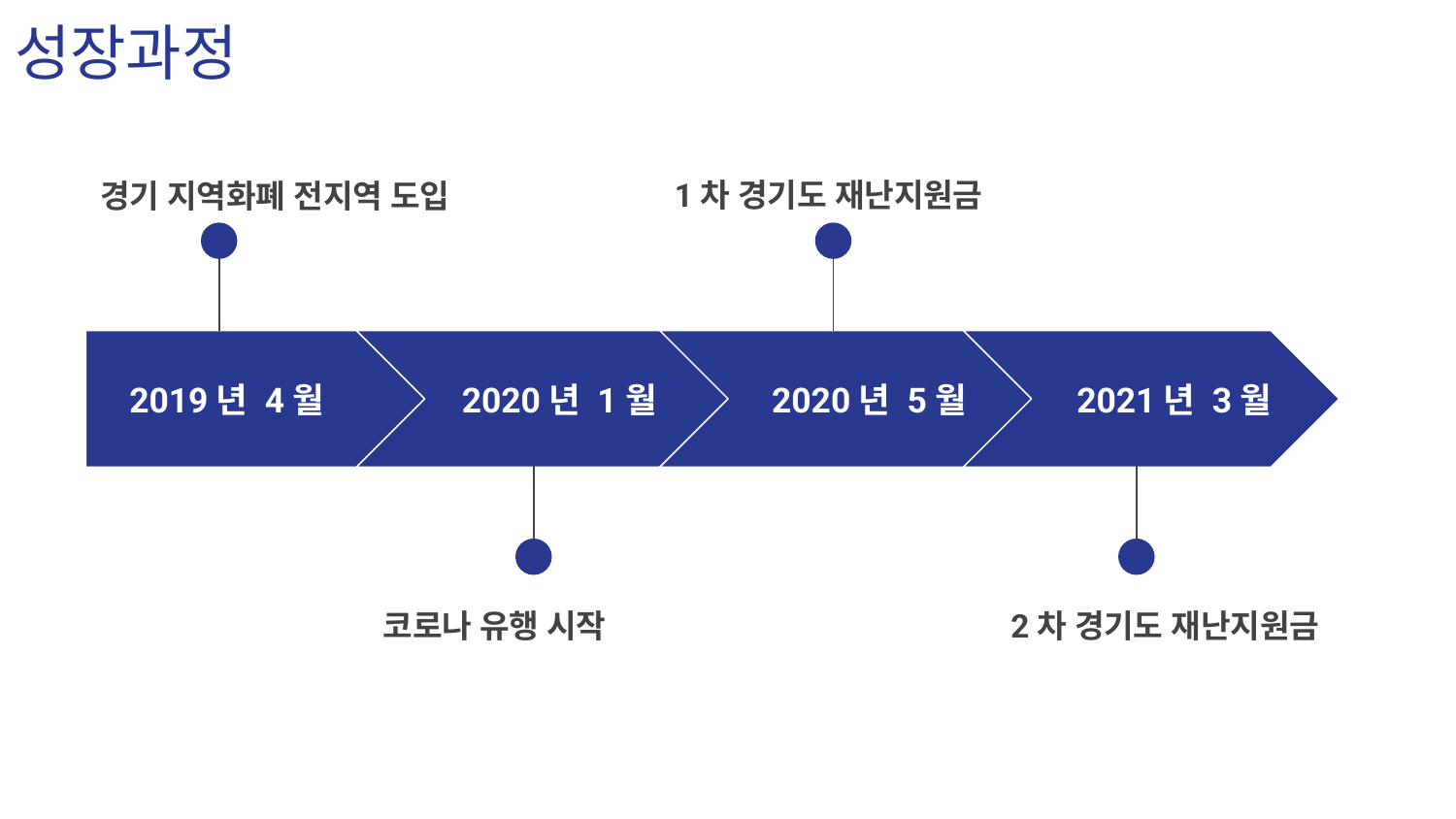

성장과정
1차 경기도 재난지원금
경기 지역화폐 전지역 도입

2019년 4월
2020년 1월
2020년 5월
2021년 3월

코로나 유행 시작

2차 경기도 재난지원금